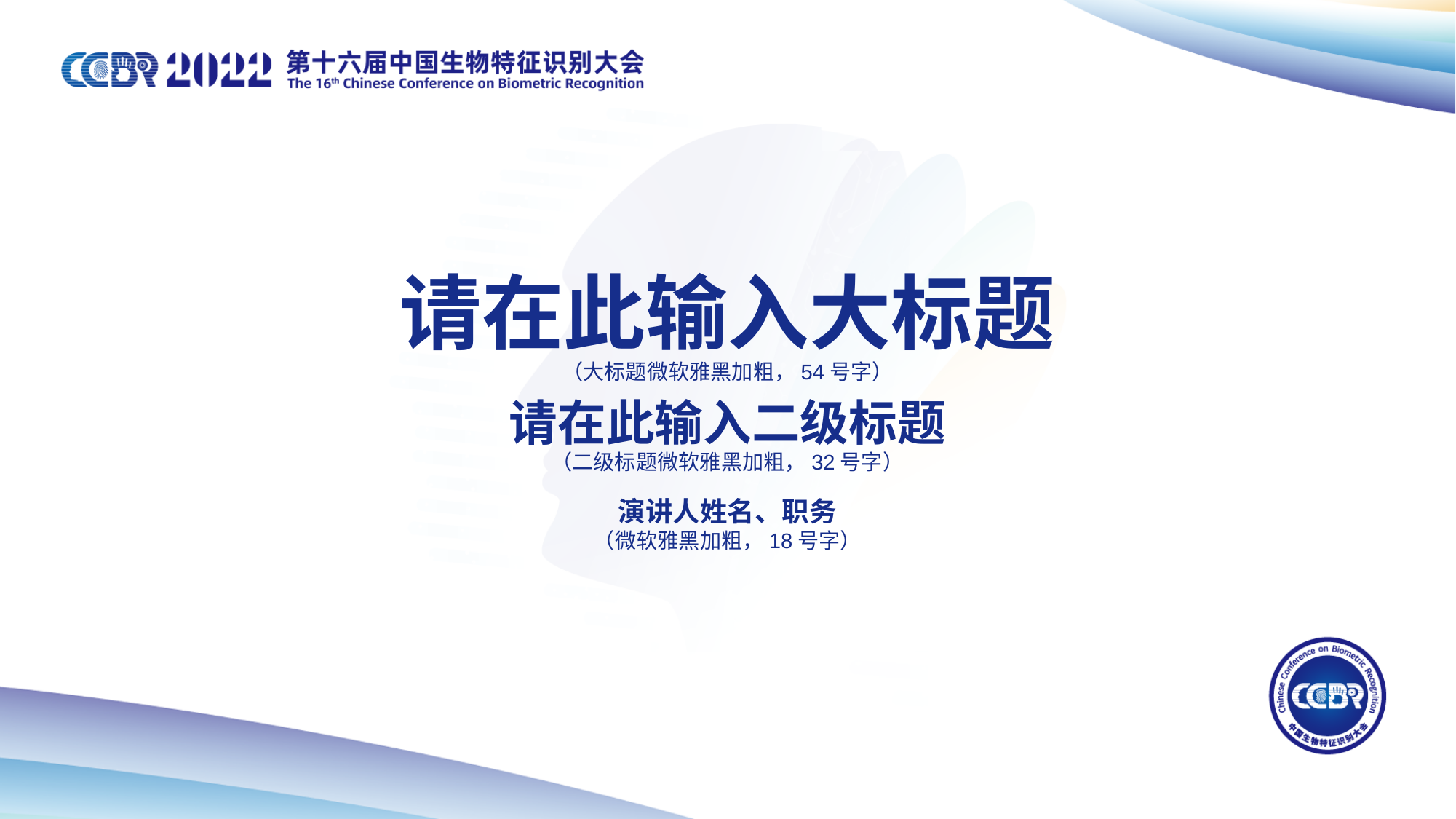

请在此输入大标题
（大标题微软雅黑加粗，54号字）
请在此输入二级标题
（二级标题微软雅黑加粗，32号字）
演讲人姓名、职务
（微软雅黑加粗，18号字）